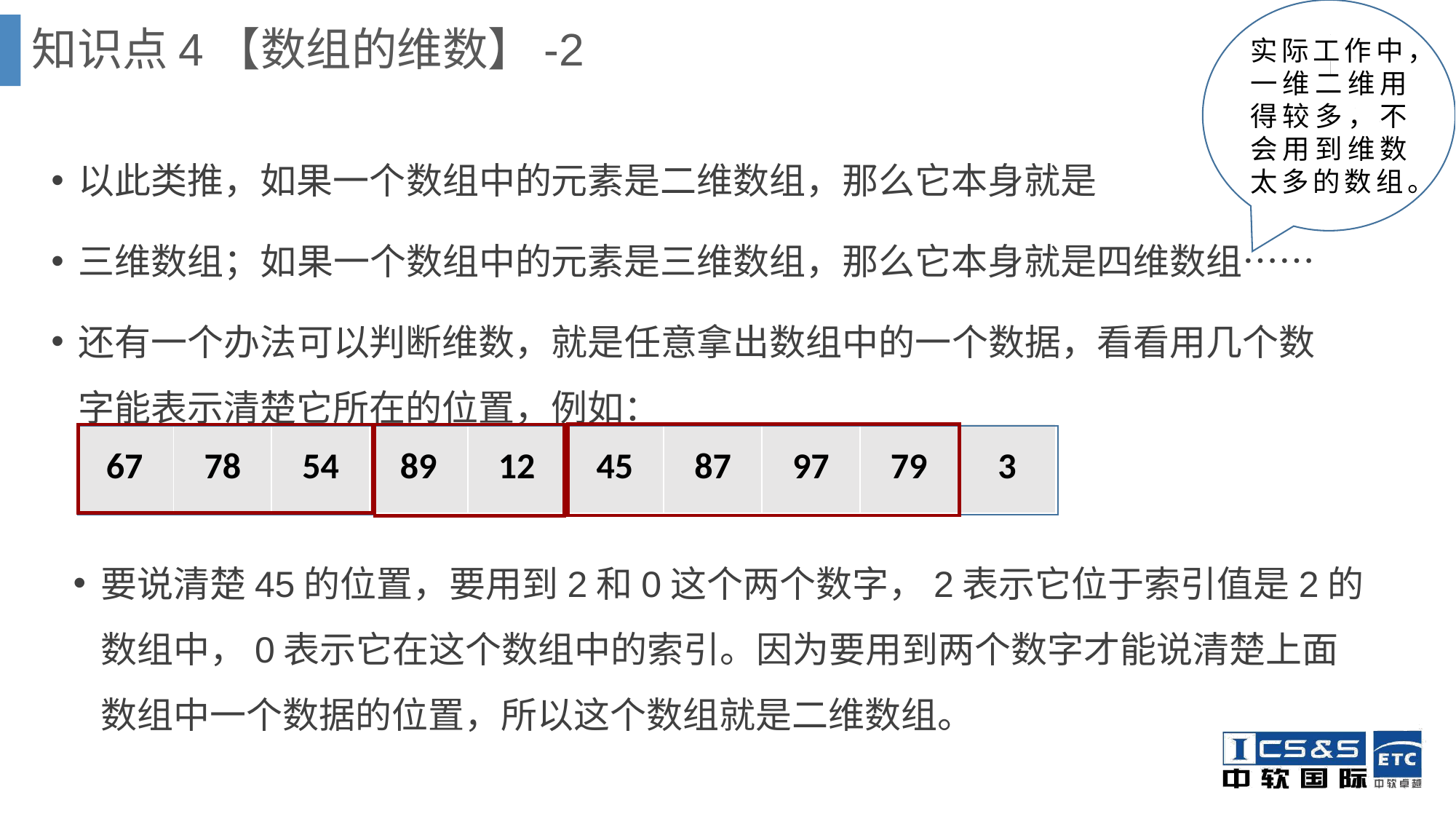

实际工作中，一维二维用得较多，不会用到维数太多的数组。
知识点4【数组的维数】-2
以此类推，如果一个数组中的元素是二维数组，那么它本身就是
三维数组；如果一个数组中的元素是三维数组，那么它本身就是四维数组……
还有一个办法可以判断维数，就是任意拿出数组中的一个数据，看看用几个数字能表示清楚它所在的位置，例如：

| 67 | 78 | 54 | 89 | 12 | 45 | 87 | 97 | 79 | 3 |
| --- | --- | --- | --- | --- | --- | --- | --- | --- | --- |

要说清楚45的位置，要用到2和0这个两个数字，2表示它位于索引值是2的数组中，0表示它在这个数组中的索引。因为要用到两个数字才能说清楚上面数组中一个数据的位置，所以这个数组就是二维数组。